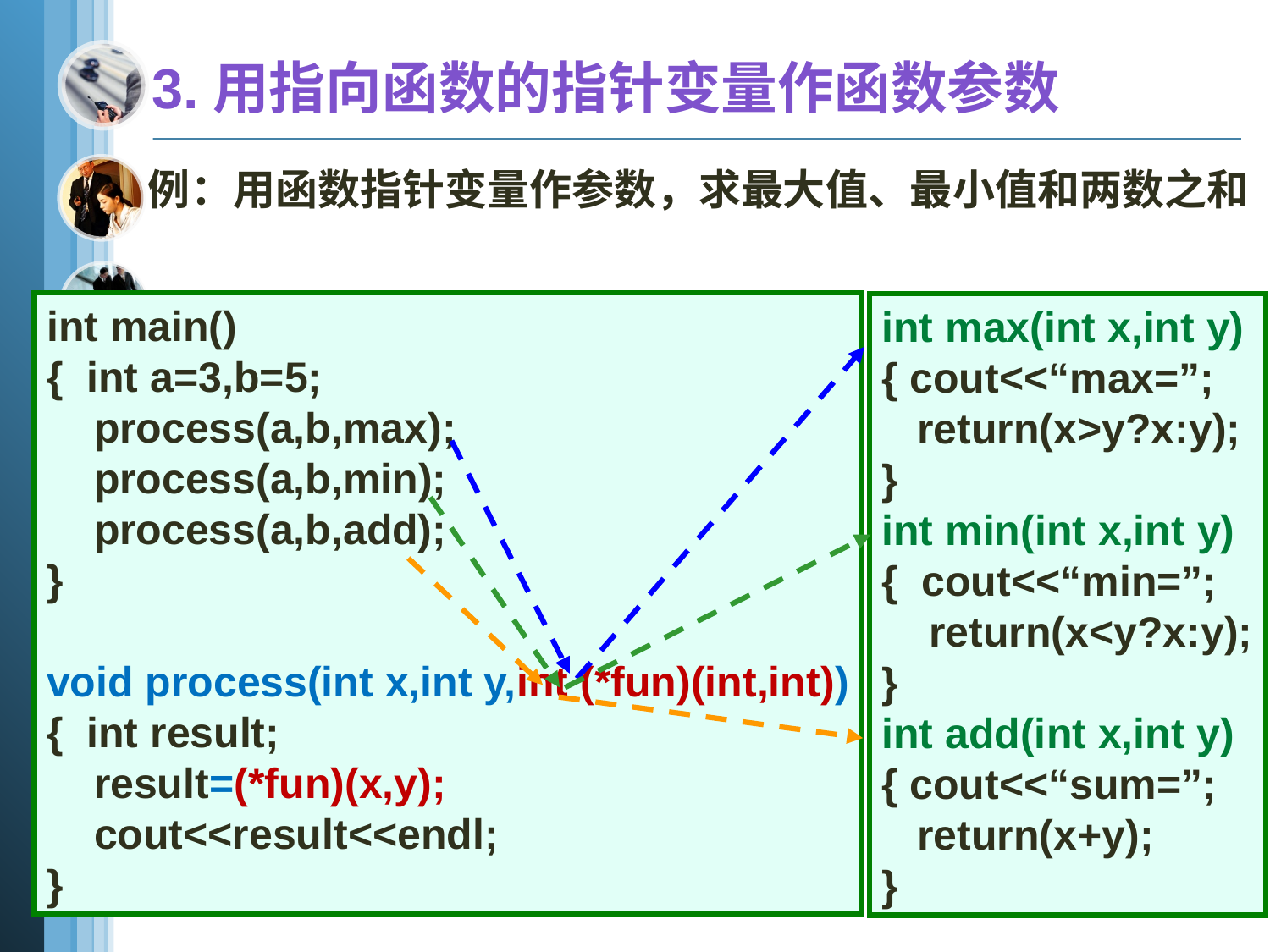

3.用指向函数的指针变量作函数参数

例：用函数指针变量作参数，求最大值、最小值和两数之和
int main()
{  int a=3,b=5;
    process(a,b,max);
    process(a,b,min);
    process(a,b,add);
}

void process(int x,int y,int (*fun)(int,int))
{  int result;
    result=(*fun)(x,y);
    cout<<result<<endl;
}
int max(int x,int y)
{ cout<<“max=”;
   return(x>y?x:y);
}
int min(int x,int y)
{  cout<<“min=”;
    return(x<y?x:y);
}
int add(int x,int y)
{ cout<<“sum=”;
   return(x+y);
}